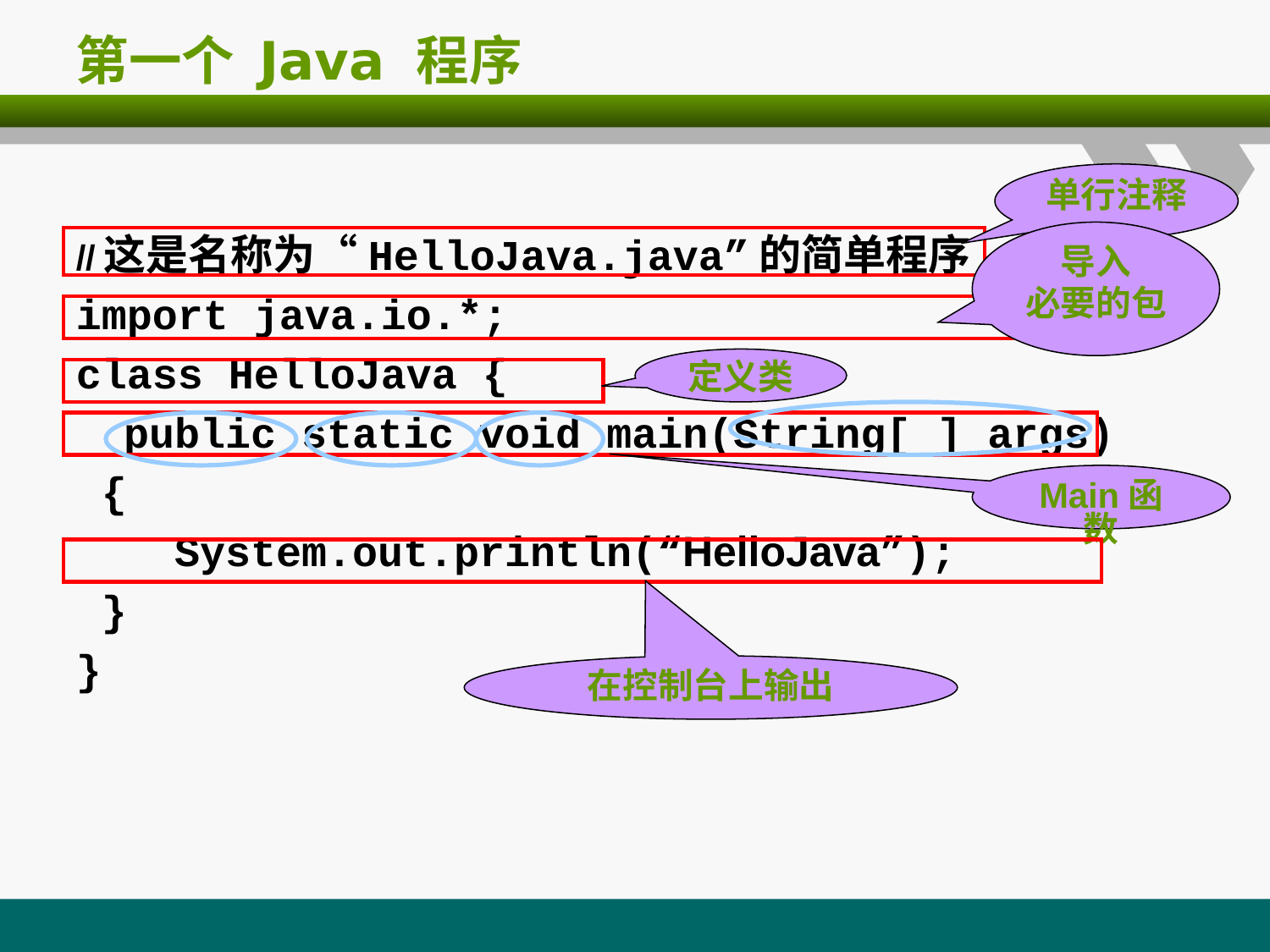

第一个 Java 程序
单行注释

//这是名称为“HelloJava.java”的简单程序
import java.io.*;
class HelloJava {
	public static void main(String[ ] args)
 {
	  System.out.println(“HelloJava”);
 }
}
导入
必要的包

定义类

Main函数

在控制台上输出
24